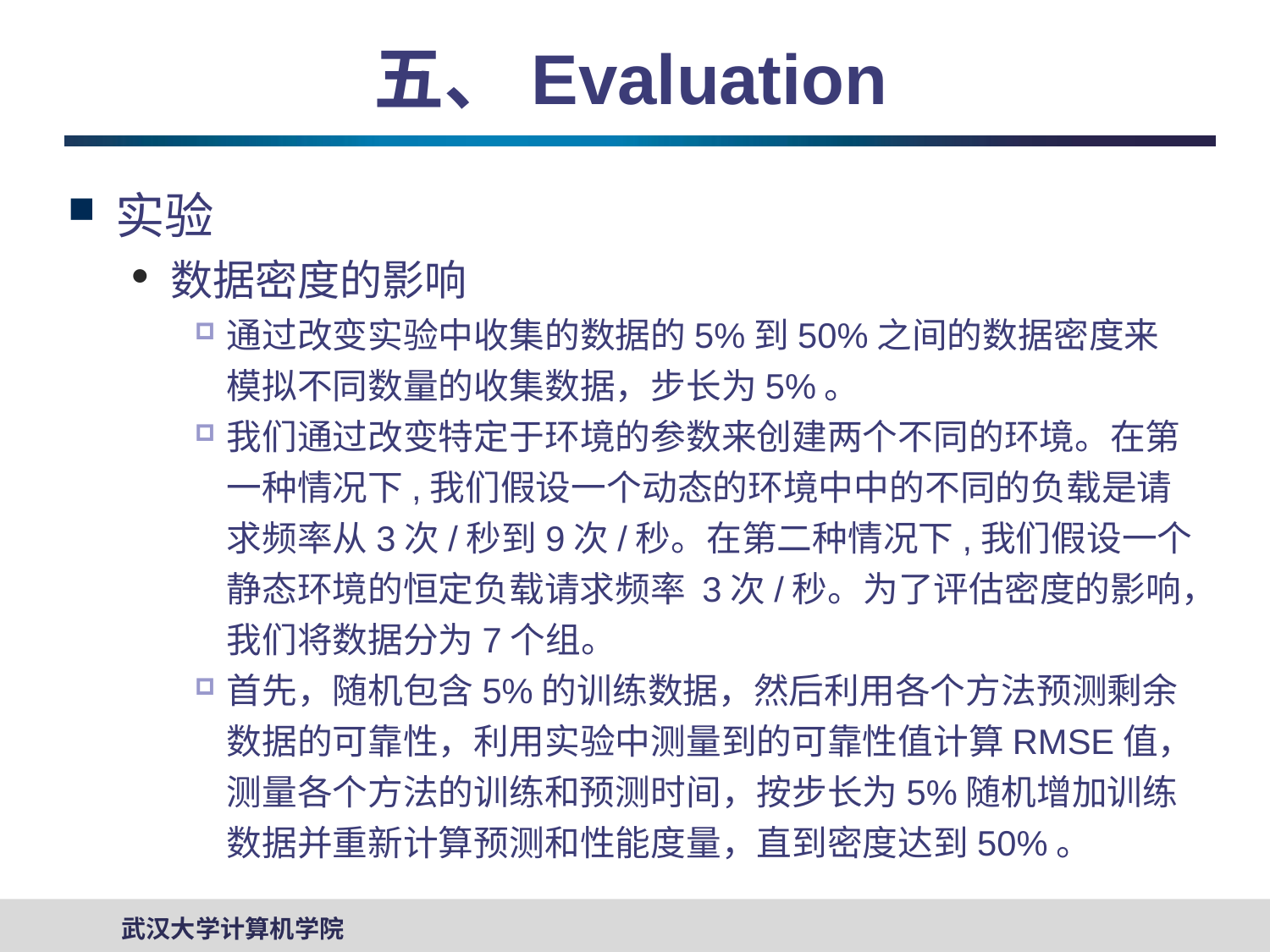

# 五、Evaluation
实验
数据密度的影响
通过改变实验中收集的数据的5%到50%之间的数据密度来模拟不同数量的收集数据，步长为5%。
我们通过改变特定于环境的参数来创建两个不同的环境。在第一种情况下,我们假设一个动态的环境中中的不同的负载是请求频率从3次/秒到9次/秒。在第二种情况下,我们假设一个静态环境的恒定负载请求频率 3次/秒。为了评估密度的影响，我们将数据分为7个组。
首先，随机包含5%的训练数据，然后利用各个方法预测剩余数据的可靠性，利用实验中测量到的可靠性值计算RMSE值，测量各个方法的训练和预测时间，按步长为5%随机增加训练数据并重新计算预测和性能度量，直到密度达到50%。